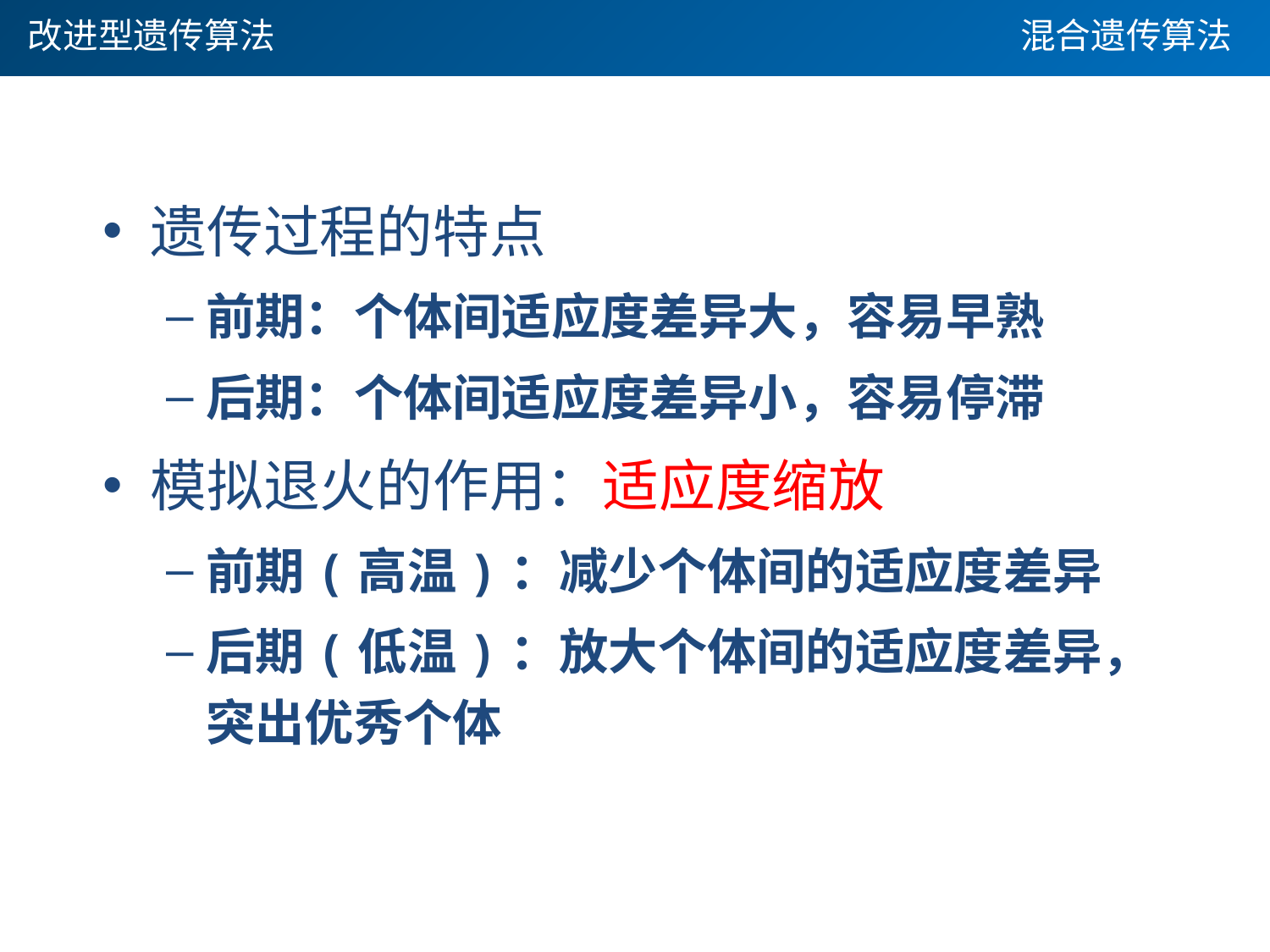

改进型遗传算法
混合遗传算法
遗传过程的特点
前期：个体间适应度差异大，容易早熟
后期：个体间适应度差异小，容易停滞
模拟退火的作用：适应度缩放
前期(高温)：减少个体间的适应度差异
后期(低温)：放大个体间的适应度差异，突出优秀个体
65